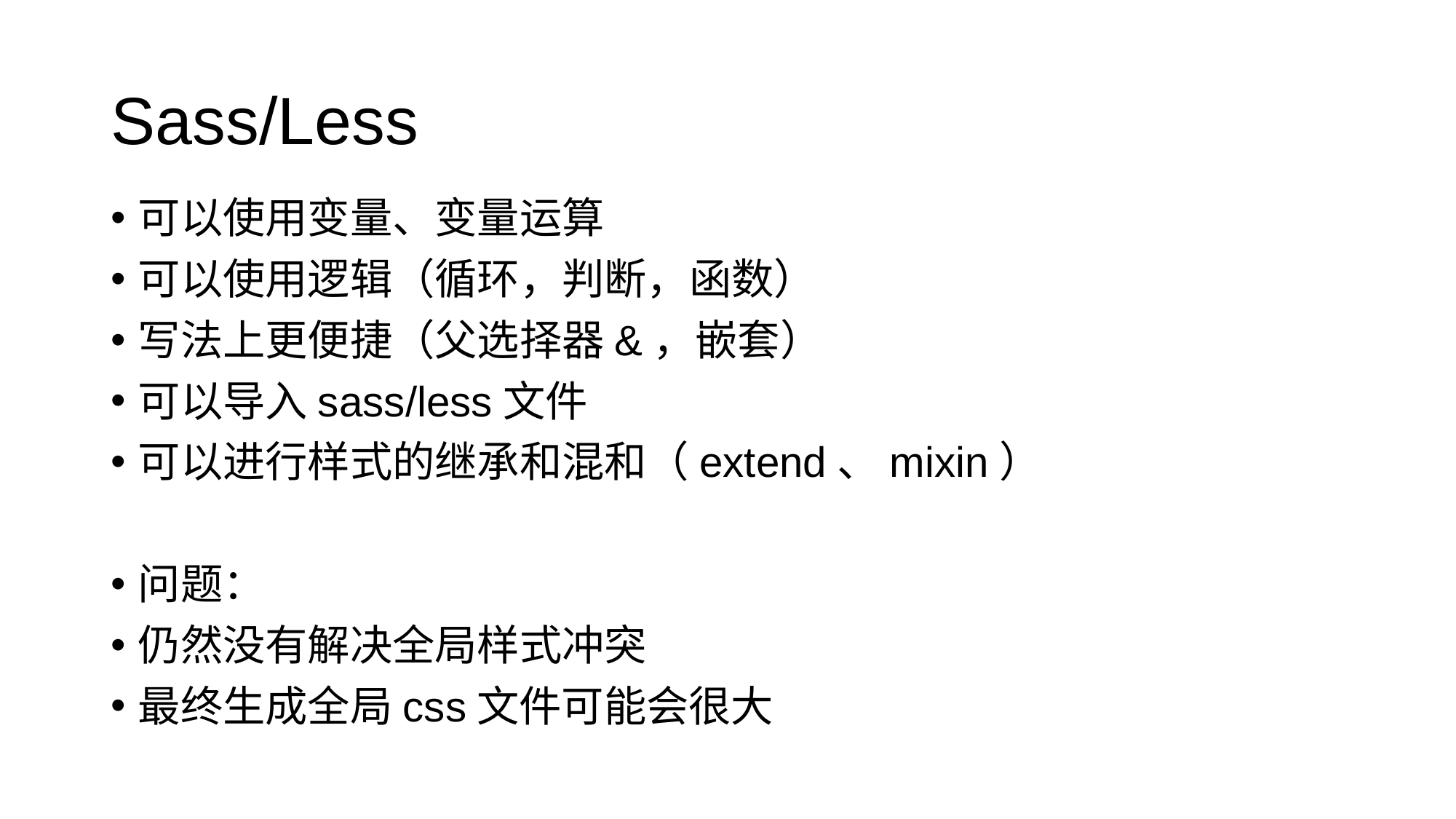

# Sass/Less
可以使用变量、变量运算
可以使用逻辑（循环，判断，函数）
写法上更便捷（父选择器&，嵌套）
可以导入sass/less文件
可以进行样式的继承和混和（extend、mixin）

问题：
仍然没有解决全局样式冲突
最终生成全局css文件可能会很大